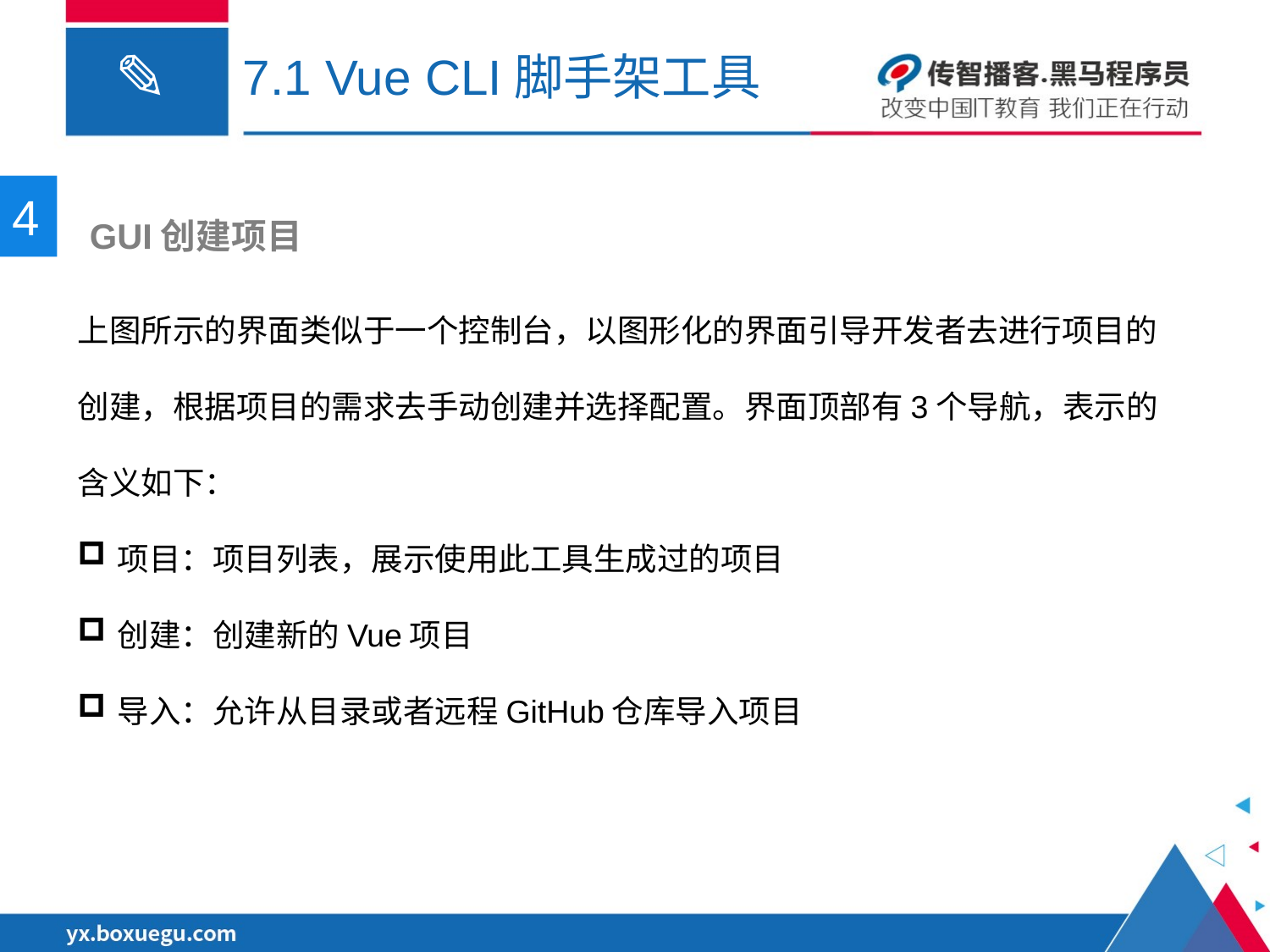

# 7.1 Vue CLI脚手架工具

4
  GUI创建项目
上图所示的界面类似于一个控制台，以图形化的界面引导开发者去进行项目的创建，根据项目的需求去手动创建并选择配置。界面顶部有3个导航，表示的含义如下：
项目：项目列表，展示使用此工具生成过的项目
创建：创建新的Vue项目
导入：允许从目录或者远程GitHub仓库导入项目